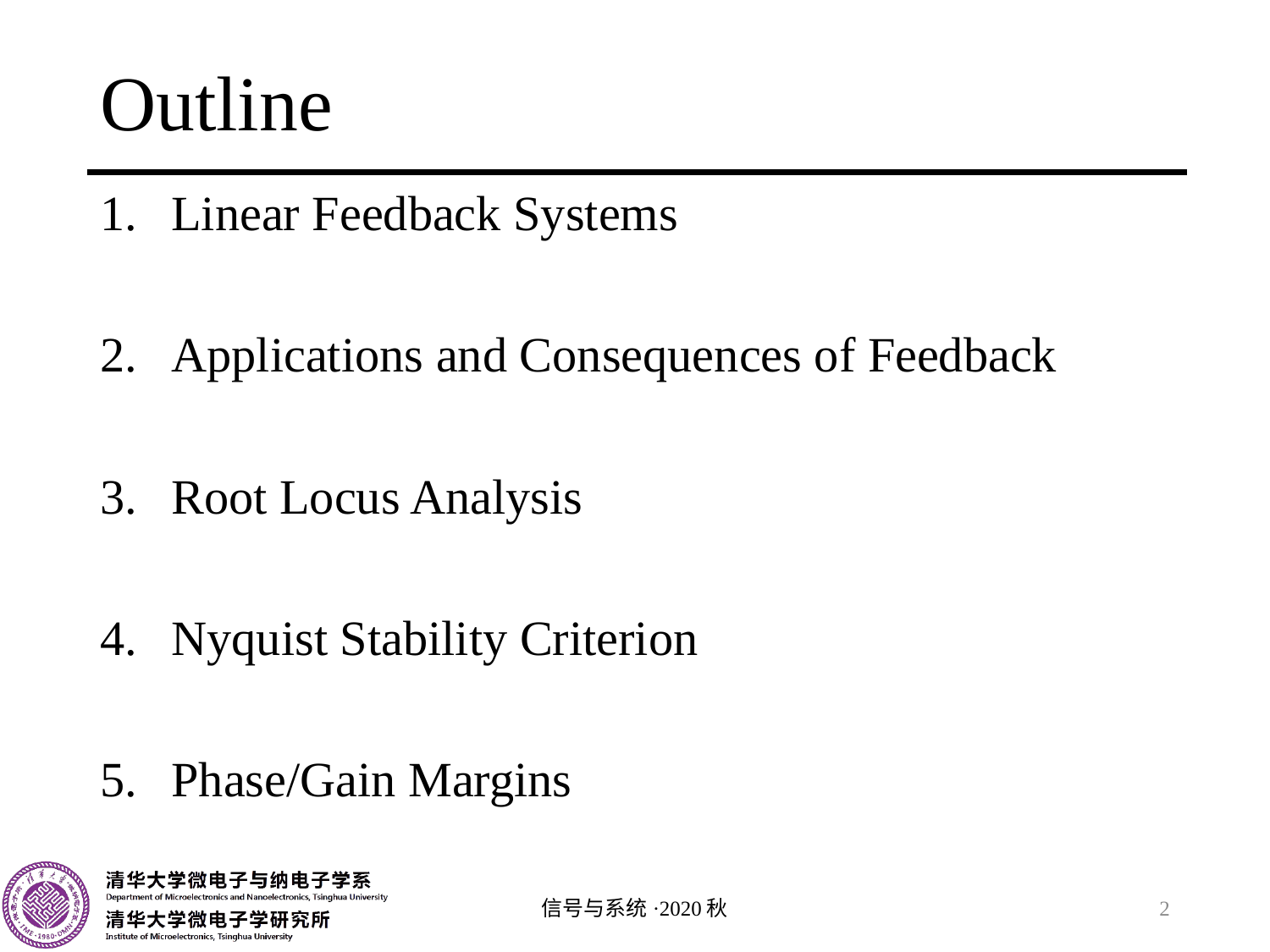

# Outline
Linear Feedback Systems

Applications and Consequences of Feedback

Root Locus Analysis

Nyquist Stability Criterion

Phase/Gain Margins

信号与系统·2020秋
2